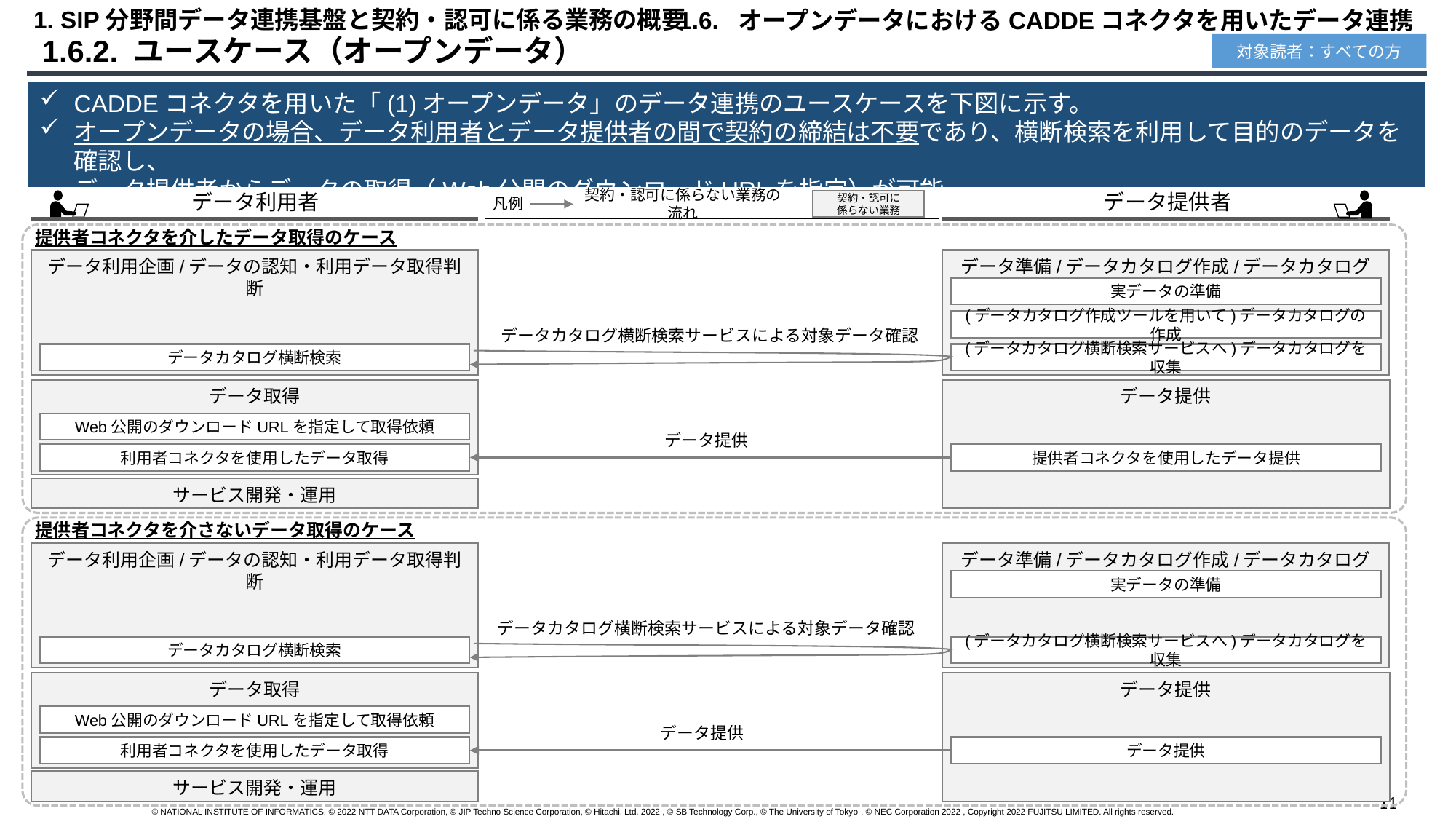

1. SIP分野間データ連携基盤と契約・認可に係る業務の概要
1.6.  オープンデータにおけるCADDEコネクタを用いたデータ連携
 1.6.2. ユースケース（オープンデータ）
対象読者：すべての方
CADDEコネクタを用いた「(1)オープンデータ」のデータ連携のユースケースを下図に示す。
オープンデータの場合、データ利用者とデータ提供者の間で契約の締結は不要であり、横断検索を利用して目的のデータを確認し、
データ提供者からデータの取得（Web公開のダウンロードURLを指定）が可能。
データ利用者
データ提供者
凡例
契約・認可に係らない業務の流れ

契約・認可に
係らない業務

提供者コネクタを介したデータ取得のケース

データ利用企画/データの認知・利用データ取得判断
データ準備/データカタログ作成/データカタログ公開
実データの準備
(データカタログ作成ツールを用いて)データカタログの作成
データカタログ横断検索サービスによる対象データ確認
データカタログ横断検索
(データカタログ横断検索サービスへ)データカタログを収集

データ取得
データ提供
Web公開のダウンロードURLを指定して取得依頼
データ提供
利用者コネクタを使用したデータ取得
提供者コネクタを使用したデータ提供
サービス開発・運用
提供者コネクタを介さないデータ取得のケース

データ利用企画/データの認知・利用データ取得判断
データ準備/データカタログ作成/データカタログ公開
実データの準備
データカタログ横断検索サービスによる対象データ確認
データカタログ横断検索
(データカタログ横断検索サービスへ)データカタログを収集

データ取得
データ提供
Web公開のダウンロードURLを指定して取得依頼
データ提供
利用者コネクタを使用したデータ取得
データ提供
サービス開発・運用